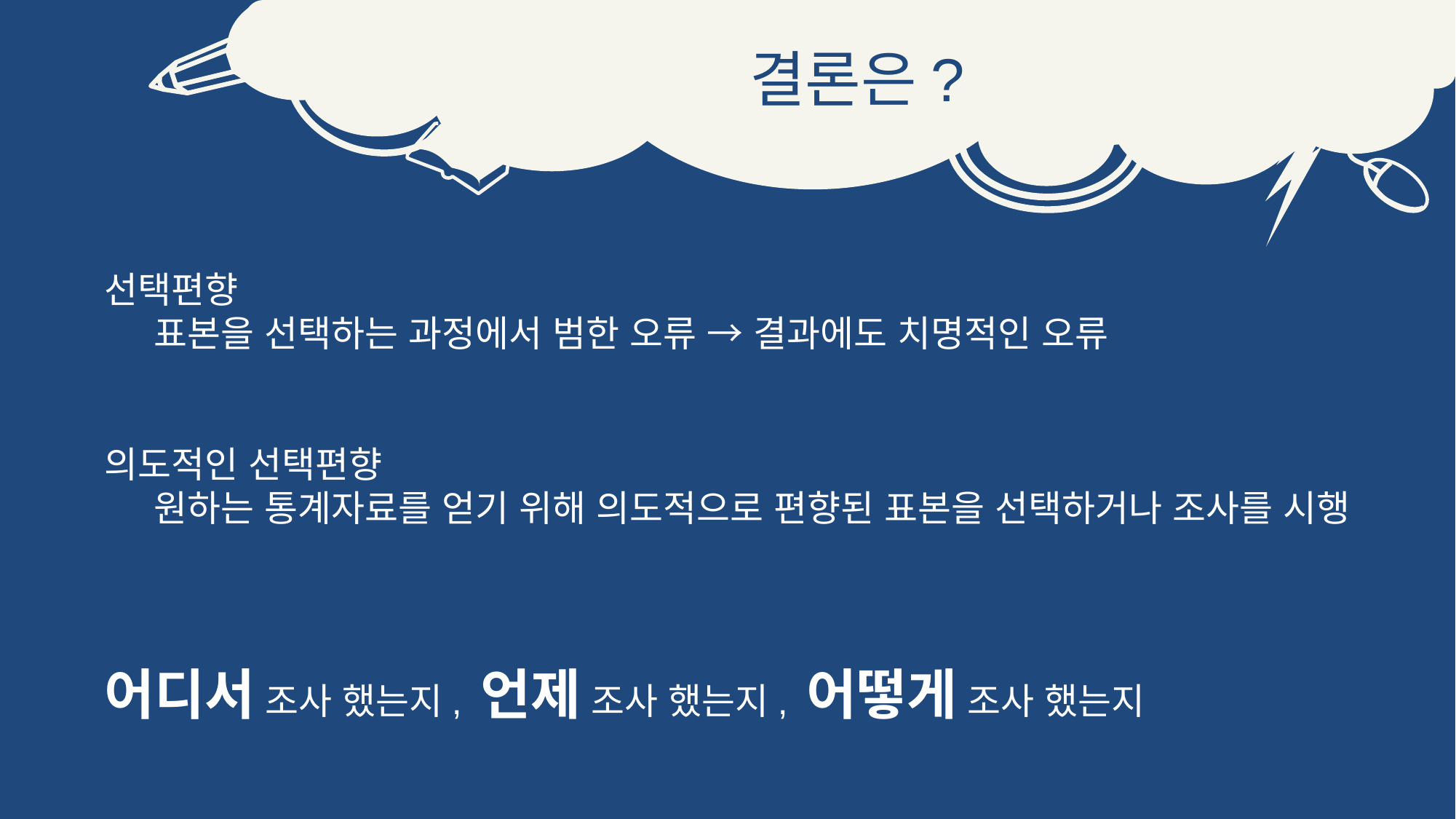

# 결론은?
선택편향
    표본을 선택하는 과정에서 범한 오류 → 결과에도 치명적인 오류

의도적인 선택편향
    원하는 통계자료를 얻기 위해 의도적으로 편향된 표본을 선택하거나 조사를 시행

어디서 조사 했는지, 언제 조사 했는지, 어떻게 조사 했는지